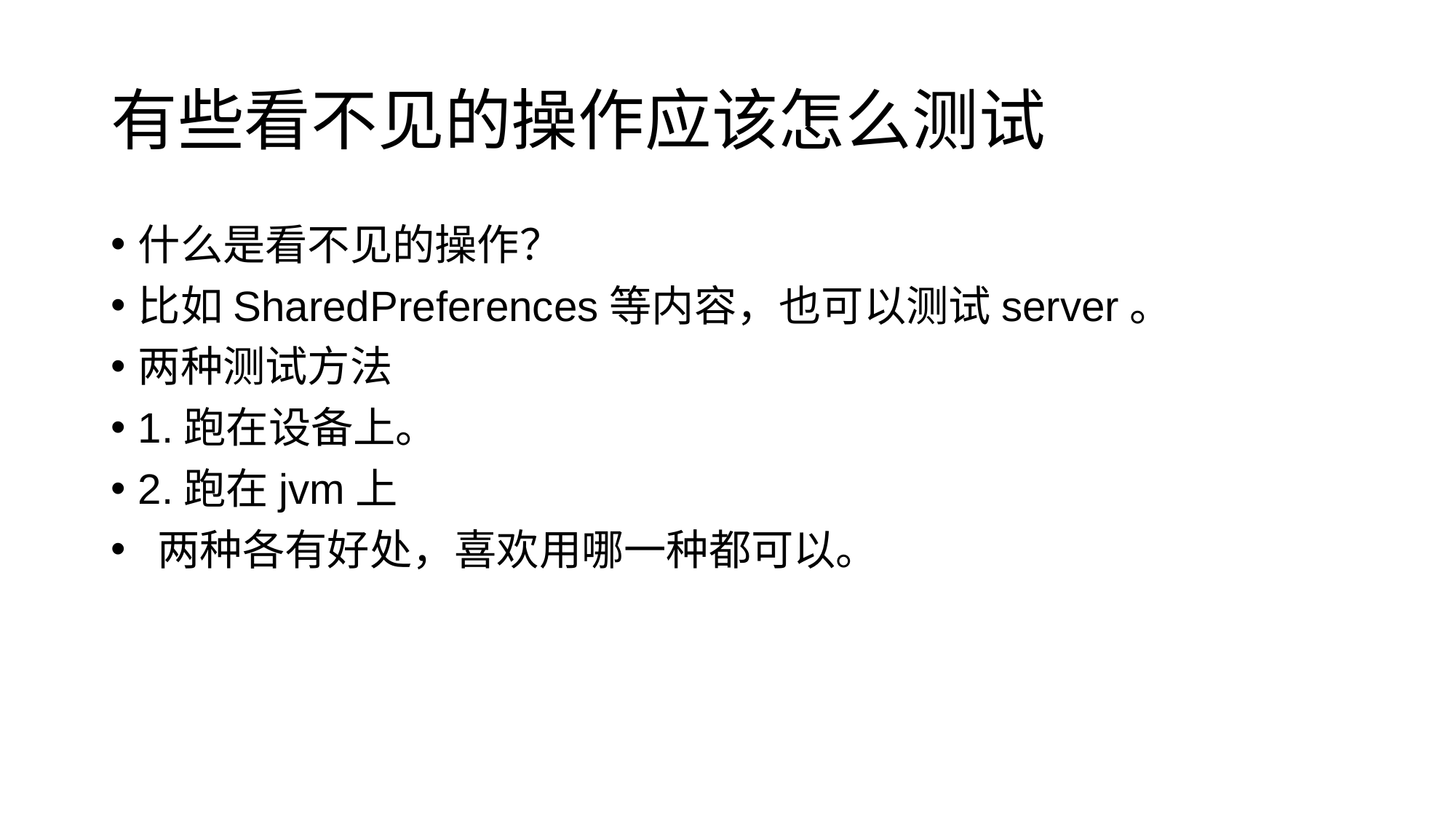

# 有些看不见的操作应该怎么测试
什么是看不见的操作？
比如SharedPreferences等内容，也可以测试server。
两种测试方法
1.跑在设备上。
2.跑在jvm上
 两种各有好处，喜欢用哪一种都可以。